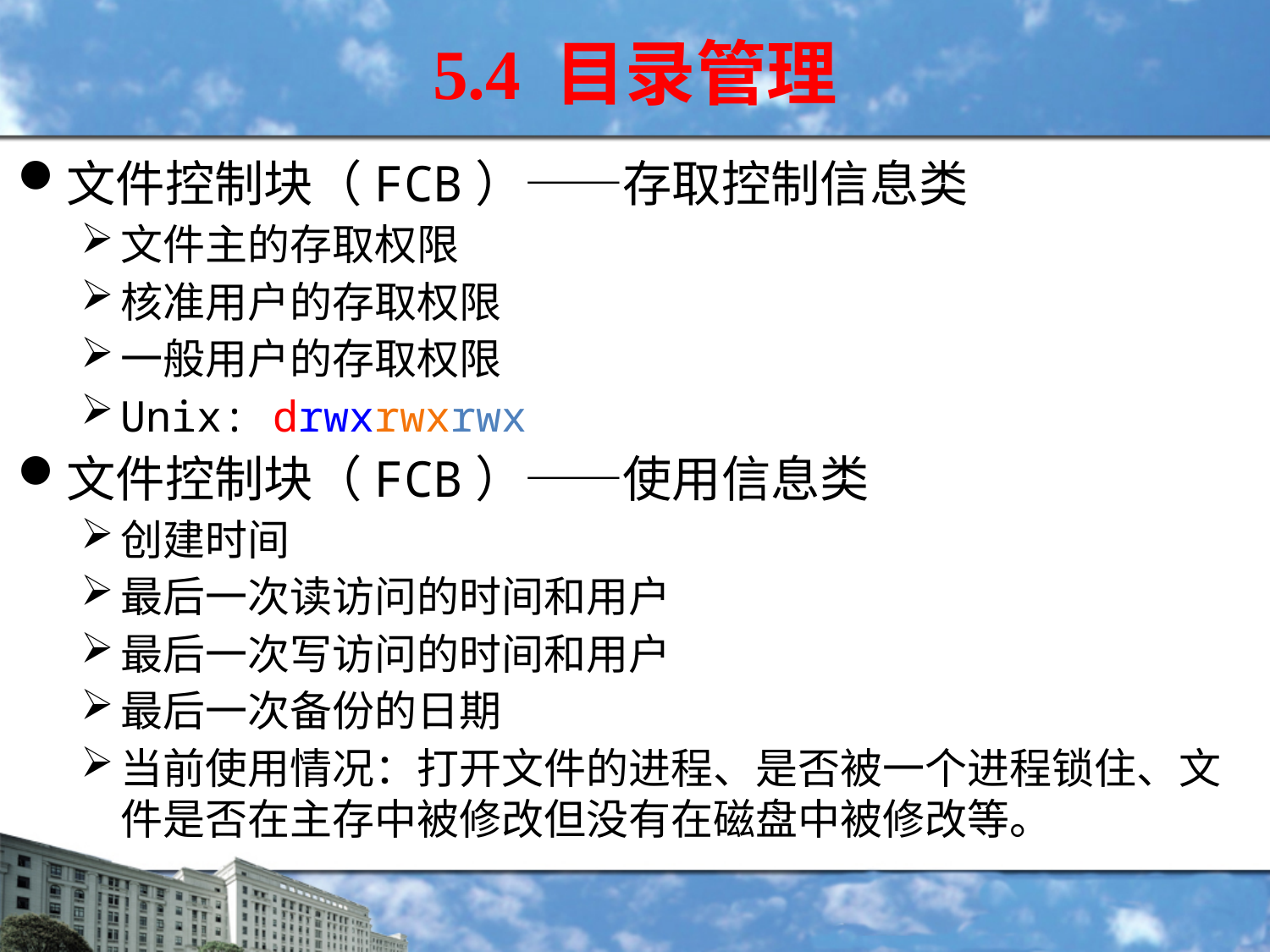

5.4 目录管理
文件控制块（FCB）——存取控制信息类
文件主的存取权限
核准用户的存取权限
一般用户的存取权限
Unix: drwxrwxrwx
文件控制块（FCB）——使用信息类
创建时间
最后一次读访问的时间和用户
最后一次写访问的时间和用户
最后一次备份的日期
当前使用情况：打开文件的进程、是否被一个进程锁住、文件是否在主存中被修改但没有在磁盘中被修改等。